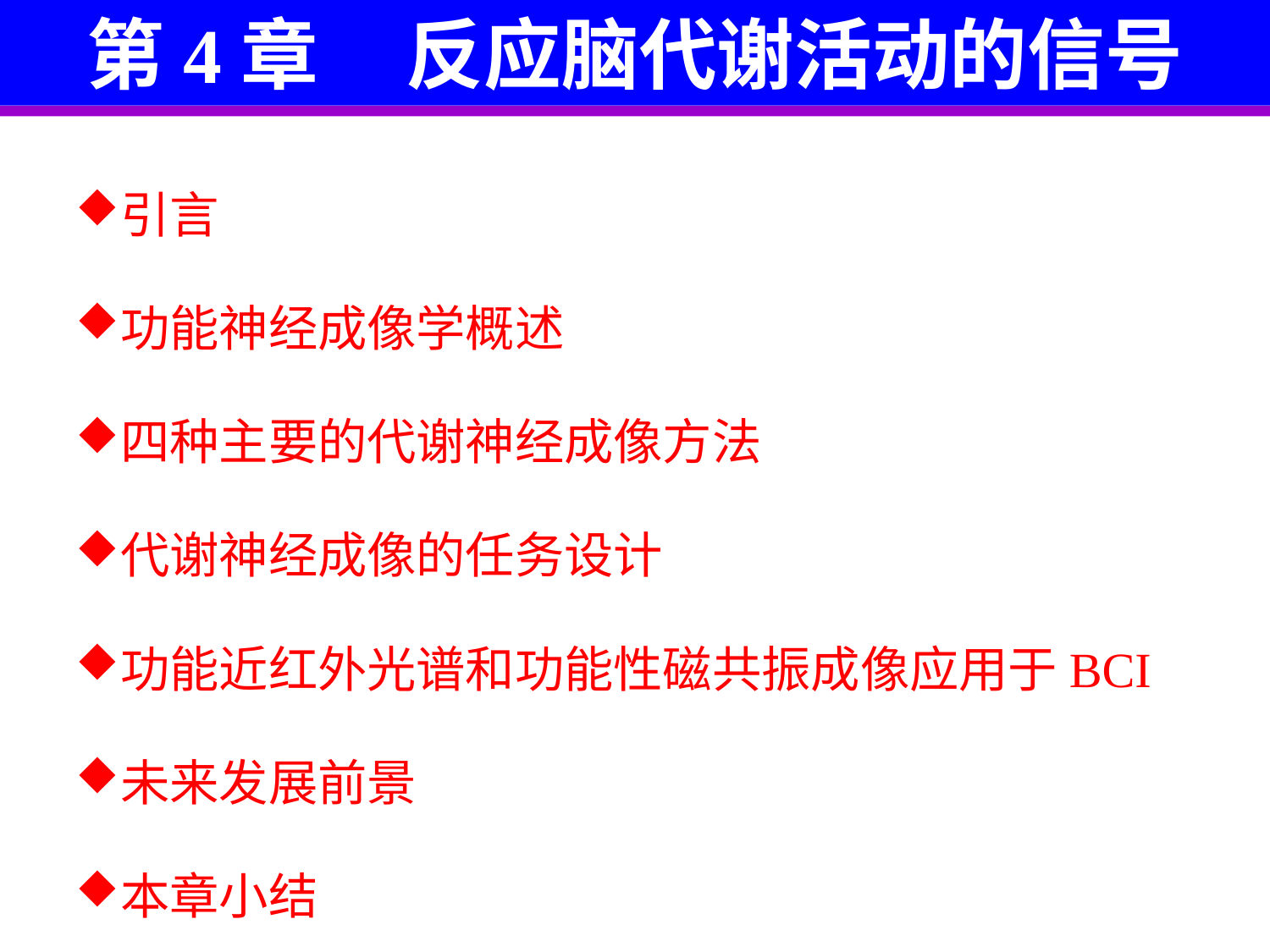

第4章     反应脑代谢活动的信号

引言
功能神经成像学概述
四种主要的代谢神经成像方法
代谢神经成像的任务设计
功能近红外光谱和功能性磁共振成像应用于BCI
未来发展前景
本章小结